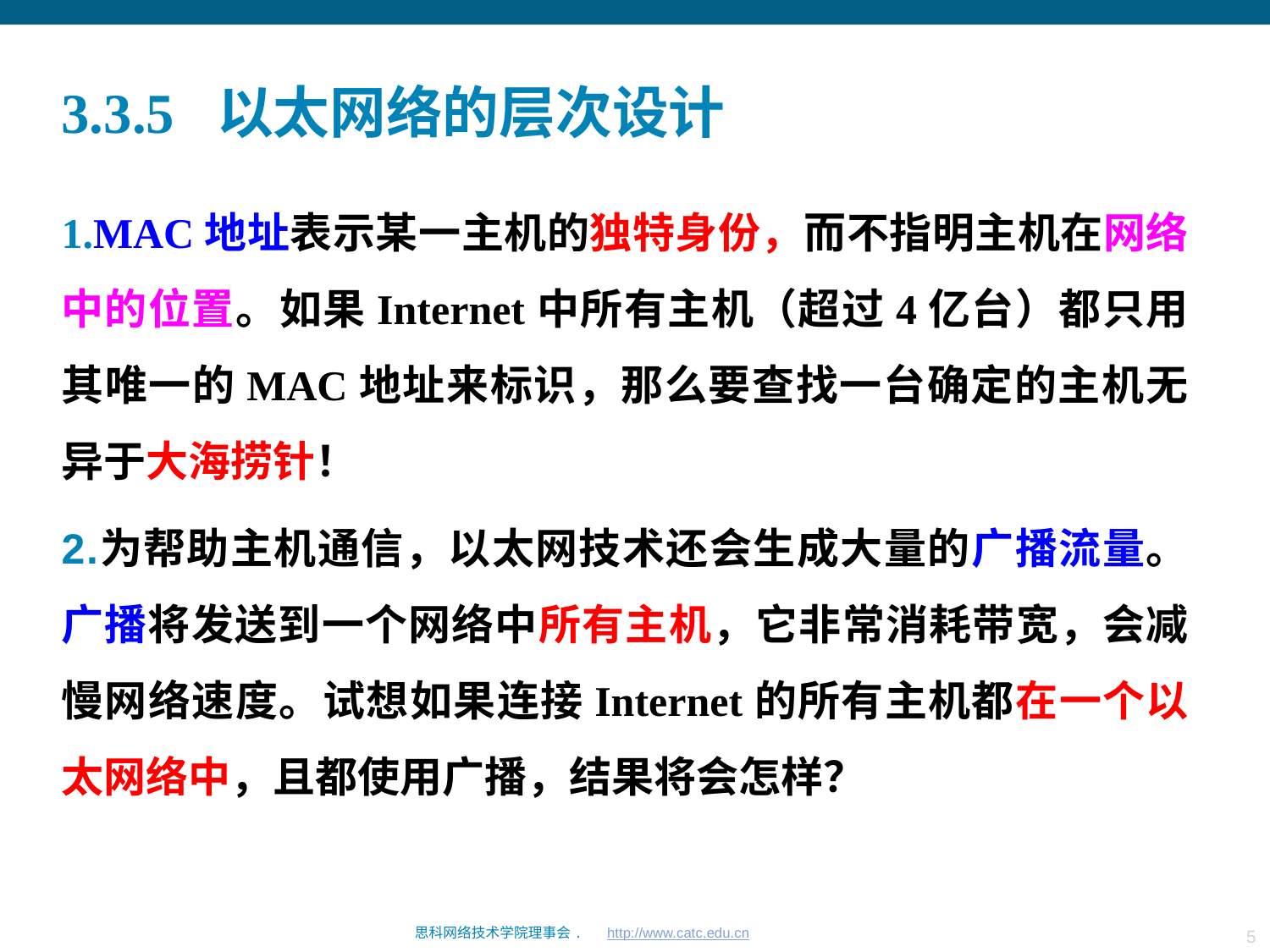

# 3.3.5  以太网络的层次设计
MAC地址表示某一主机的独特身份，而不指明主机在网络中的位置。如果Internet中所有主机（超过4亿台）都只用其唯一的MAC地址来标识，那么要查找一台确定的主机无异于大海捞针！
为帮助主机通信，以太网技术还会生成大量的广播流量。广播将发送到一个网络中所有主机，它非常消耗带宽，会减慢网络速度。试想如果连接Internet的所有主机都在一个以太网络中，且都使用广播，结果将会怎样？